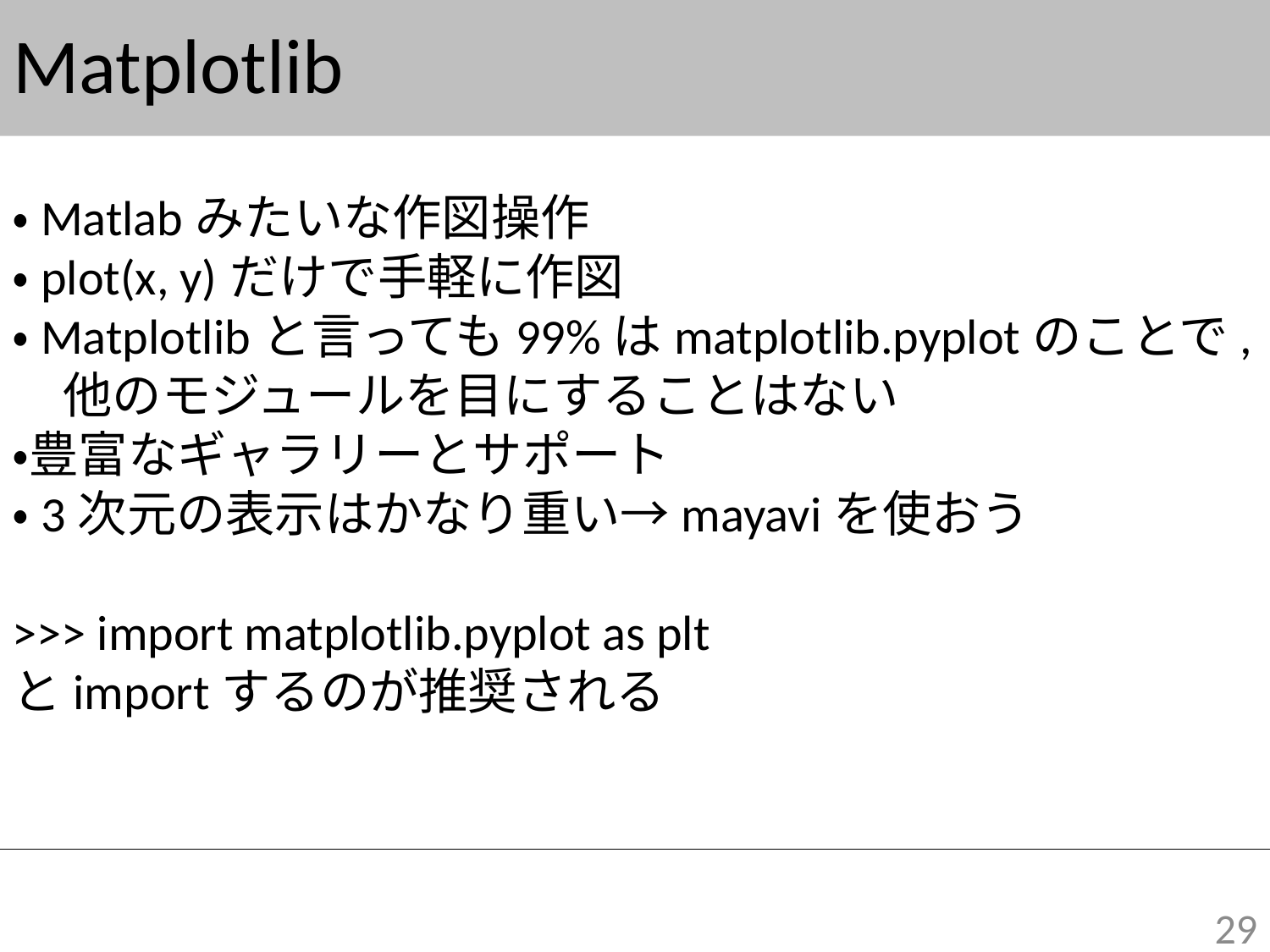

# Matplotlib
・Matlabみたいな作図操作
・plot(x, y)だけで手軽に作図
・Matplotlibと言っても99%はmatplotlib.pyplotのことで, 他のモジュールを目にすることはない
・豊富なギャラリーとサポート
・3次元の表示はかなり重い→mayaviを使おう

>>> import matplotlib.pyplot as plt
とimportするのが推奨される
29